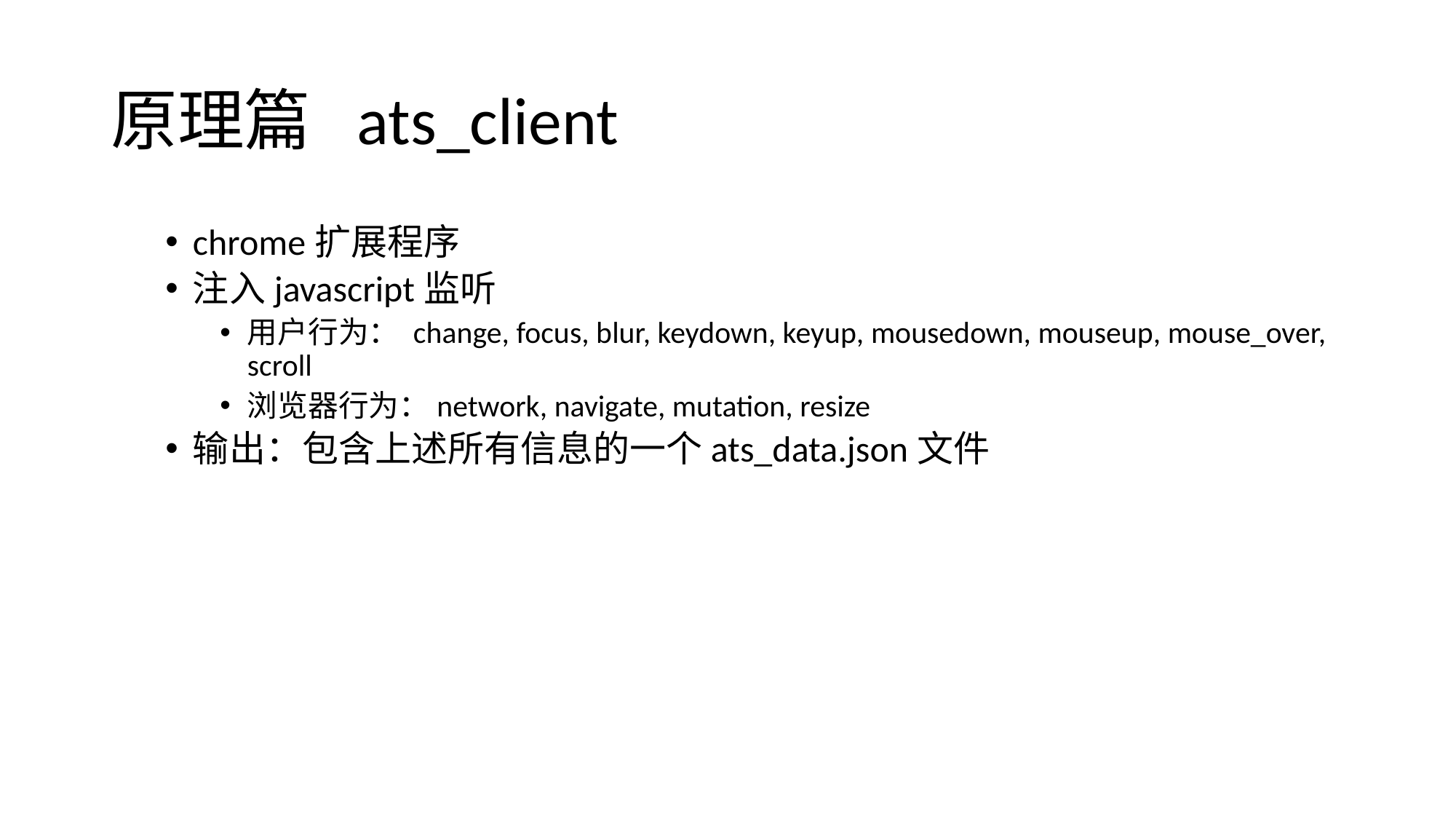

# 原理篇  ats_client
chrome扩展程序
注入javascript监听
用户行为： change, focus, blur, keydown, keyup, mousedown, mouseup, mouse_over, scroll
浏览器行为：network, navigate, mutation, resize
输出：包含上述所有信息的一个ats_data.json文件